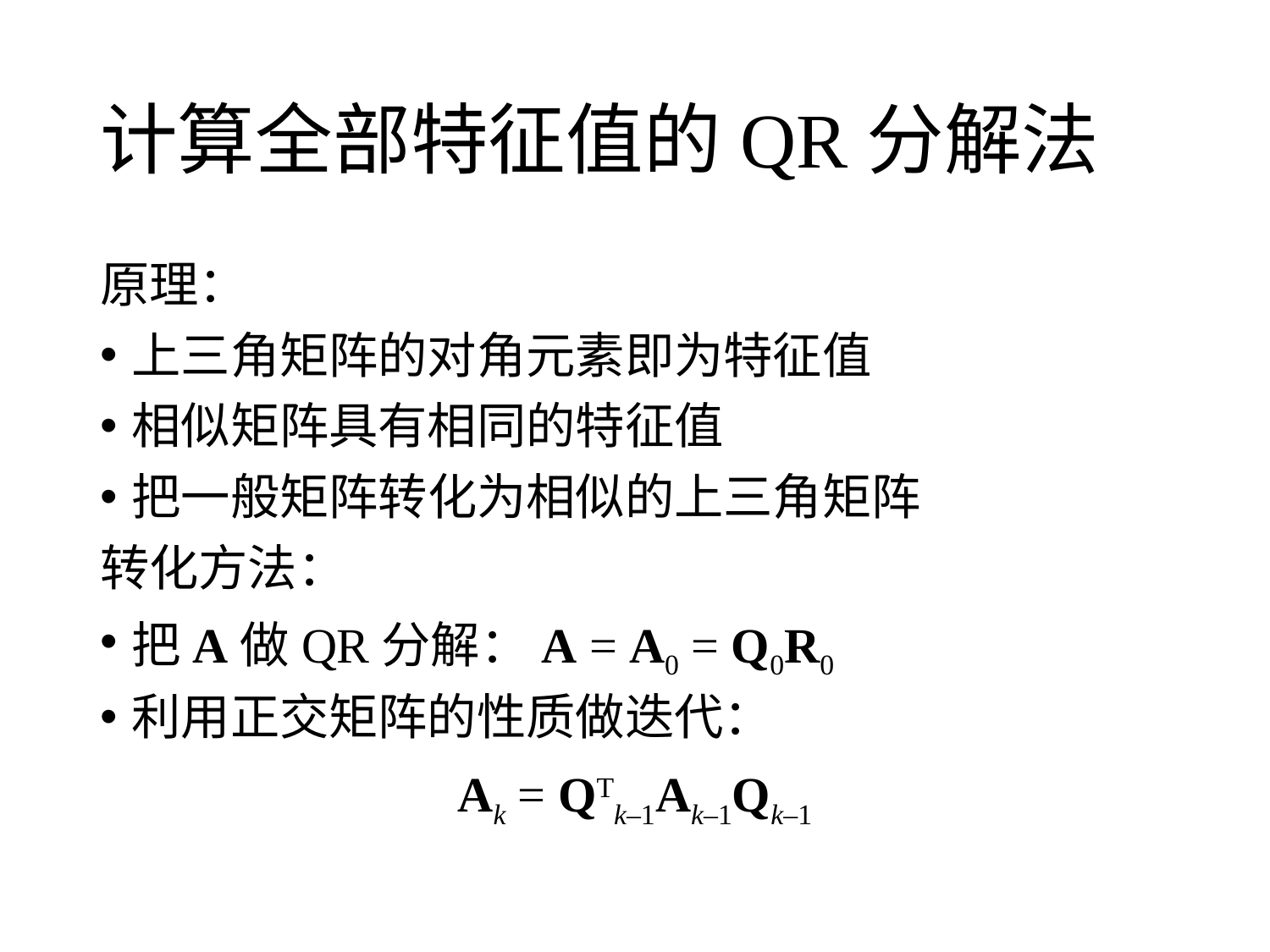

# 计算全部特征值的QR分解法
原理：
上三角矩阵的对角元素即为特征值
相似矩阵具有相同的特征值
把一般矩阵转化为相似的上三角矩阵
转化方法：
把A做QR分解：A = A0 = Q0R0
利用正交矩阵的性质做迭代：
Ak = QTk–1Ak–1Qk–1